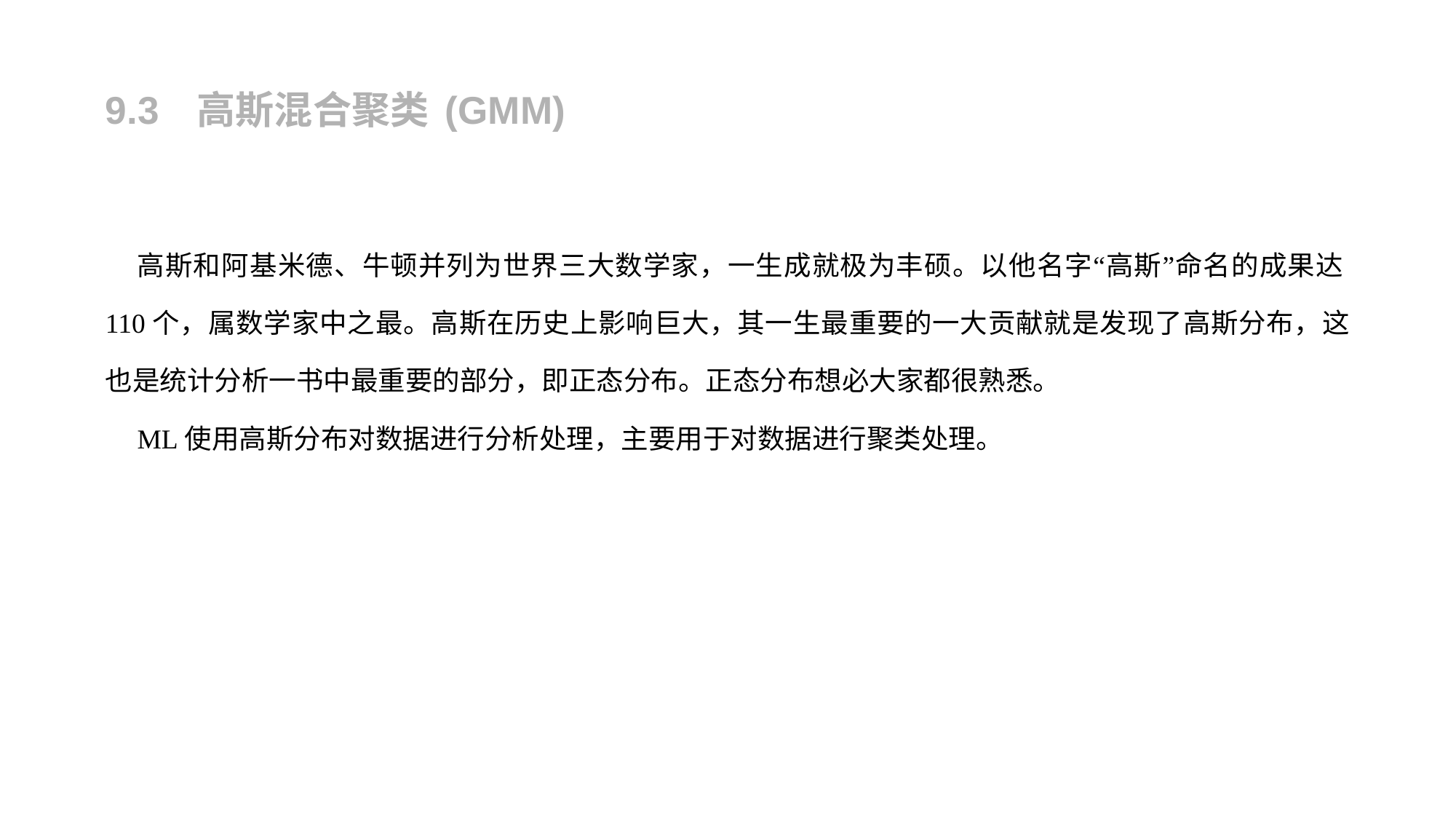

# 9.3  高斯混合聚类(GMM)
高斯和阿基米德、牛顿并列为世界三大数学家，一生成就极为丰硕。以他名字“高斯”命名的成果达110个，属数学家中之最。高斯在历史上影响巨大，其一生最重要的一大贡献就是发现了高斯分布，这也是统计分析一书中最重要的部分，即正态分布。正态分布想必大家都很熟悉。
ML使用高斯分布对数据进行分析处理，主要用于对数据进行聚类处理。